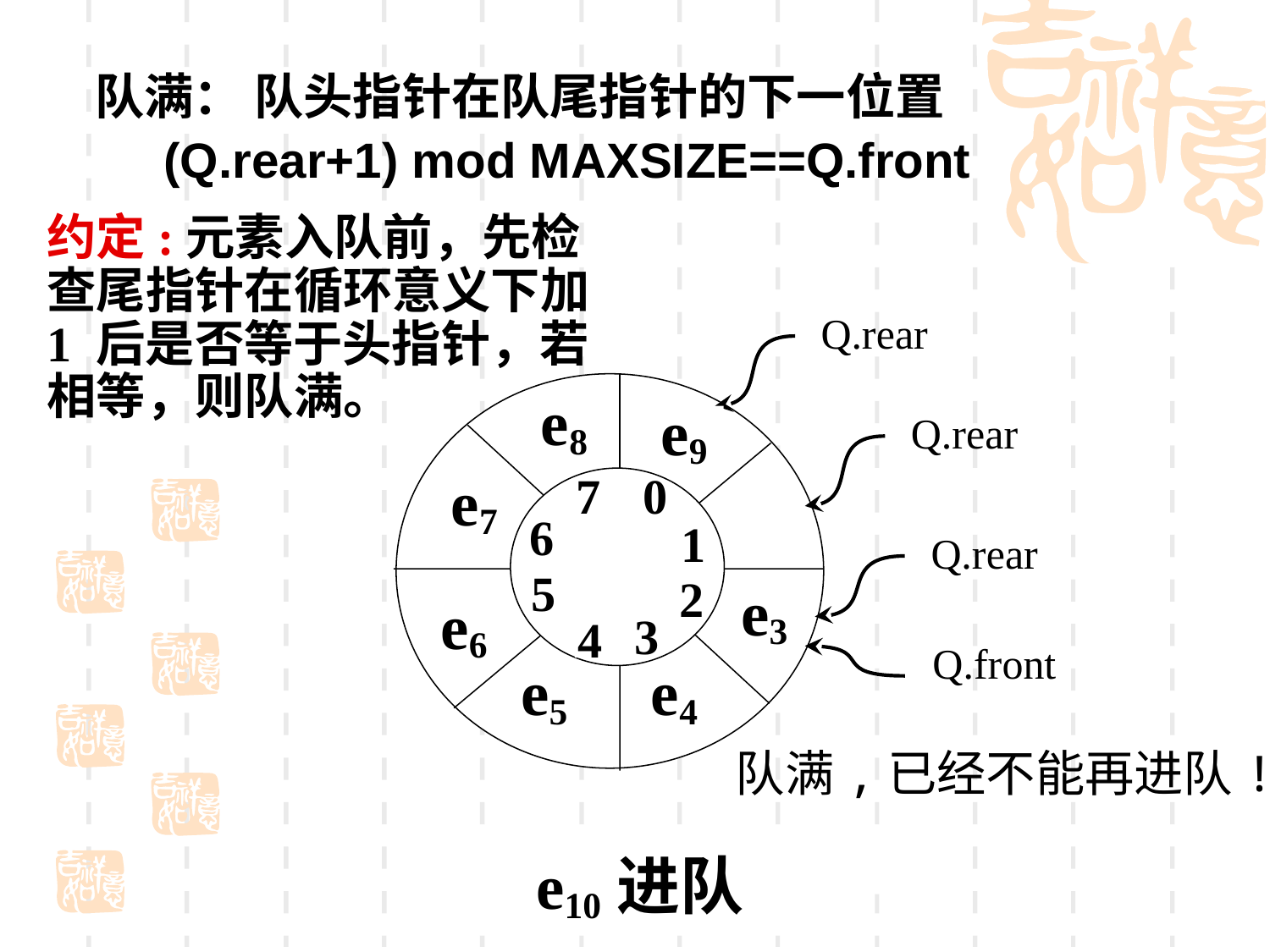

队满： 队头指针在队尾指针的下一位置
     (Q.rear+1) mod MAXSIZE==Q.front
约定:元素入队前，先检查尾指针在循环意义下加1 后是否等于头指针，若相等，则队满。
Q.rear

e8
e9
Q.rear

e7
7
0
6
Q.rear
1

5
2
e3
e6
3
4
Q.front
e5
e4
队满,已经不能再进队!

e9进队
e10进队